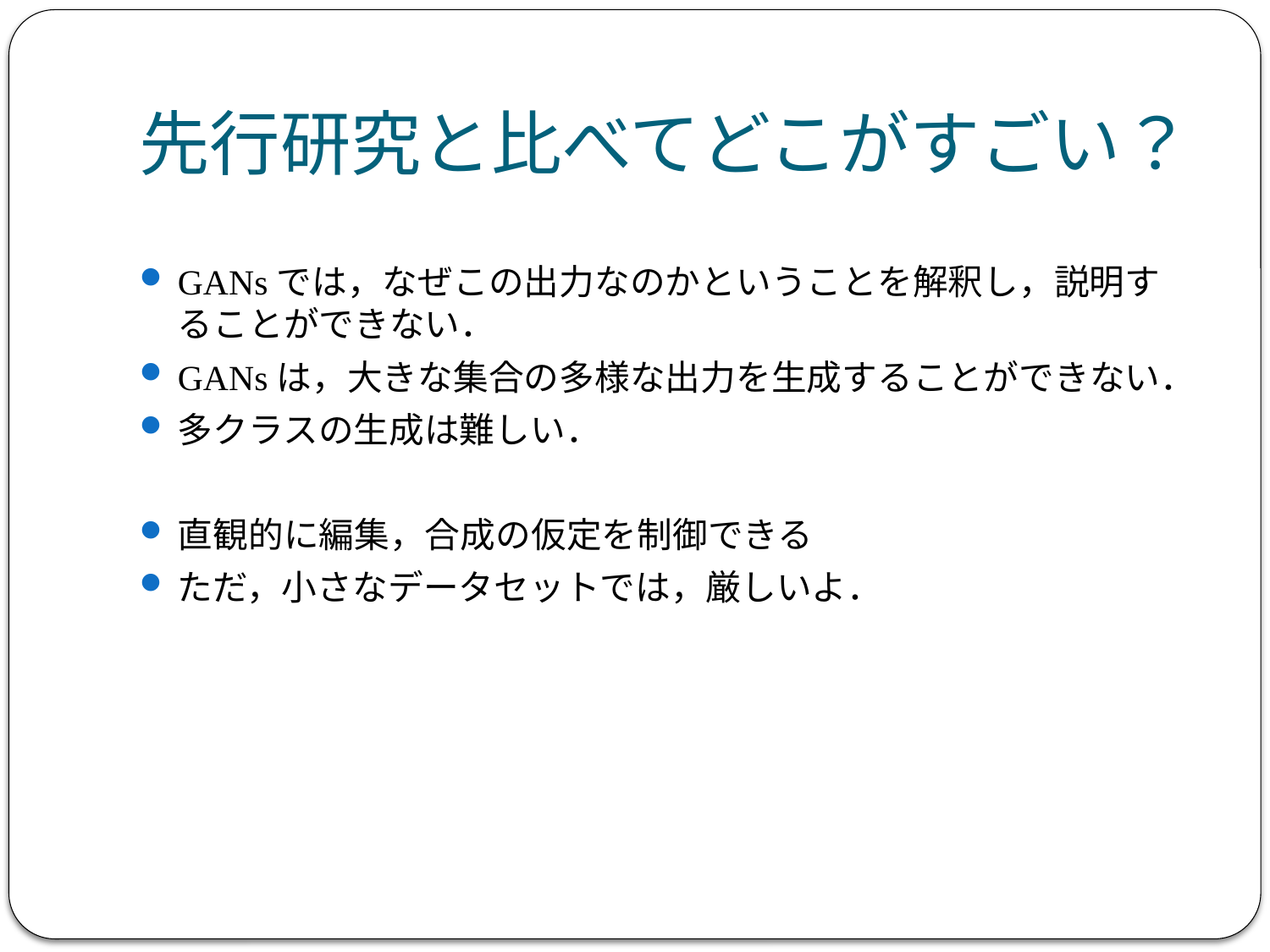

# 先行研究と比べてどこがすごい？

GANsでは，なぜこの出力なのかということを解釈し，説明することができない．
GANsは，大きな集合の多様な出力を生成することができない．
多クラスの生成は難しい．

直観的に編集，合成の仮定を制御できる
ただ，小さなデータセットでは，厳しいよ．